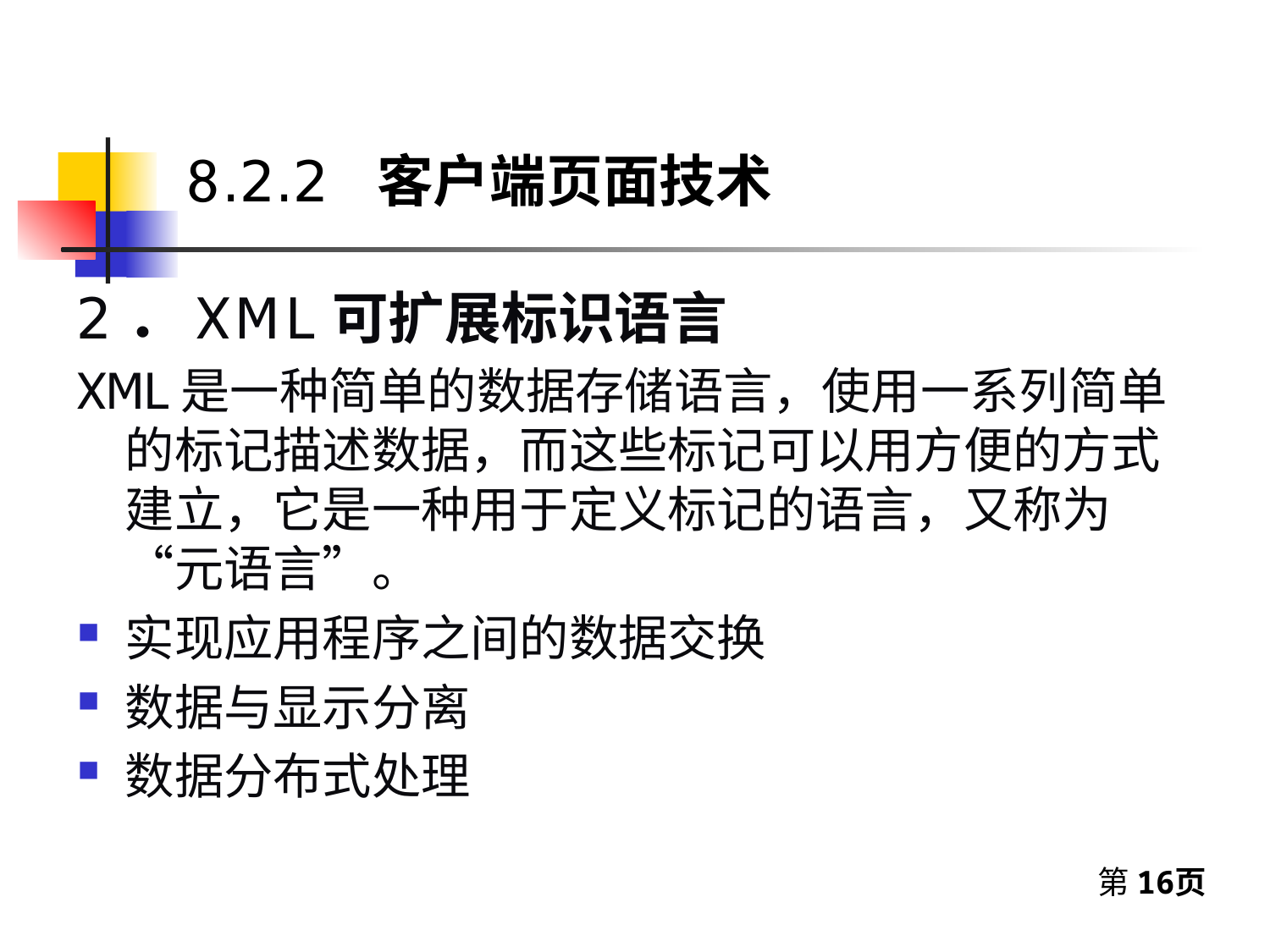

8.2.2  客户端页面技术
2．XML可扩展标识语言
XML是一种简单的数据存储语言，使用一系列简单的标记描述数据，而这些标记可以用方便的方式建立，它是一种用于定义标记的语言，又称为“元语言”。
实现应用程序之间的数据交换
数据与显示分离
数据分布式处理